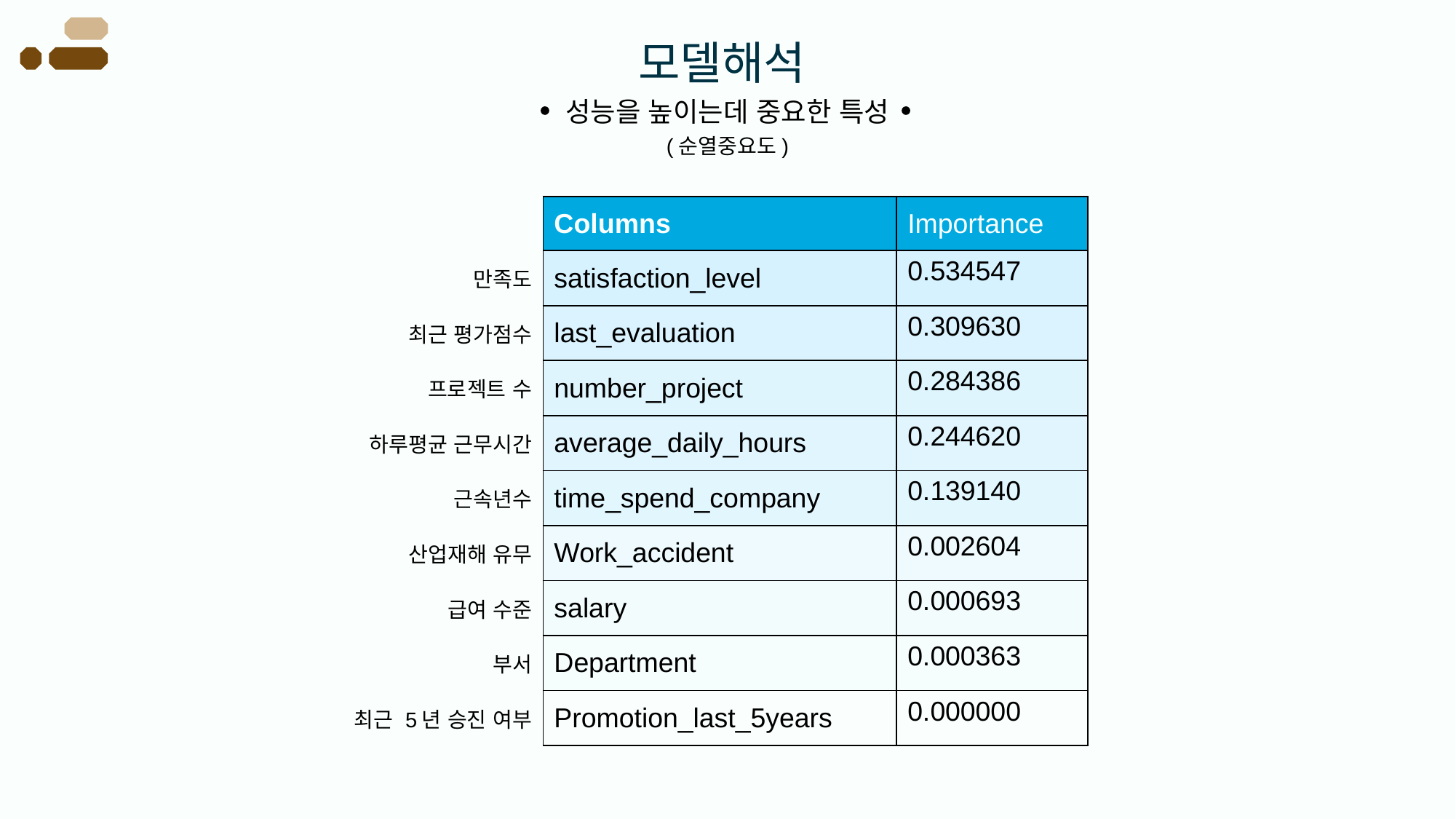

모델해석
성능을 높이는데 중요한 특성

(순열중요도)
|  | Columns | Importance |
| --- | --- | --- |
| 만족도 | satisfaction\_level | 0.534547 |
| 최근 평가점수 | last\_evaluation | 0.309630 |
| 프로젝트 수 | number\_project | 0.284386 |
| 하루평균 근무시간 | average\_daily\_hours | 0.244620 |
| 근속년수 | time\_spend\_company | 0.139140 |
| 산업재해 유무 | Work\_accident | 0.002604 |
| 급여 수준 | salary | 0.000693 |
| 부서 | Department | 0.000363 |
| 최근 5년 승진 여부 | Promotion\_last\_5years | 0.000000 |